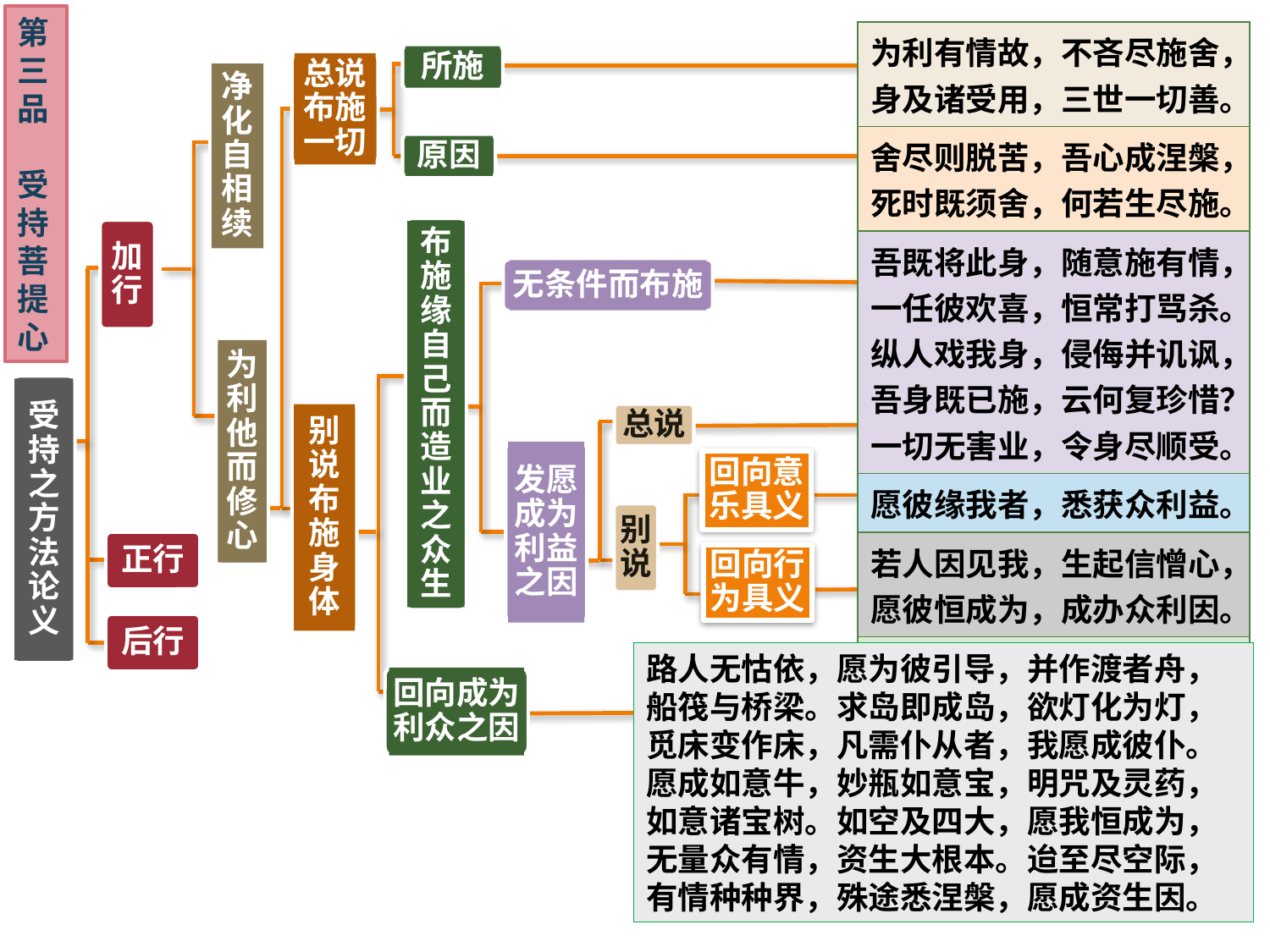

第三品
 受持菩提心
| 为利有情故，不吝尽施舍，身及诸受用，三世一切善。 |
| --- |
| 舍尽则脱苦，吾心成涅槃，死时既须舍，何若生尽施。 |
| 吾既将此身，随意施有情，一任彼欢喜，恒常打骂杀。纵人戏我身，侵侮并讥讽，吾身既已施，云何复珍惜？一切无害业，令身尽顺受。 |
| 愿彼缘我者，悉获众利益。 |
| 若人因见我，生起信憎心，愿彼恒成为，成办众利因。 |
| 愿彼毁我者，及余害我者，乃至辱我者，皆具菩提缘。 |

所施

总说布施一切

净化自相续

原因

布施缘自己而造业之众生

加行

无条件而布施

为利他而修心

受持之方法论义

别说布施身体

总说

发愿成为利益之因

回向意乐具义

别说

正行

回向行为具义

后行
路人无怙依，愿为彼引导，并作渡者舟，船筏与桥梁。求岛即成岛，欲灯化为灯，觅床变作床，凡需仆从者，我愿成彼仆。
愿成如意牛，妙瓶如意宝，明咒及灵药，如意诸宝树。如空及四大，愿我恒成为，无量众有情，资生大根本。迨至尽空际，有情种种界，殊途悉涅槃，愿成资生因。

回向成为利众之因